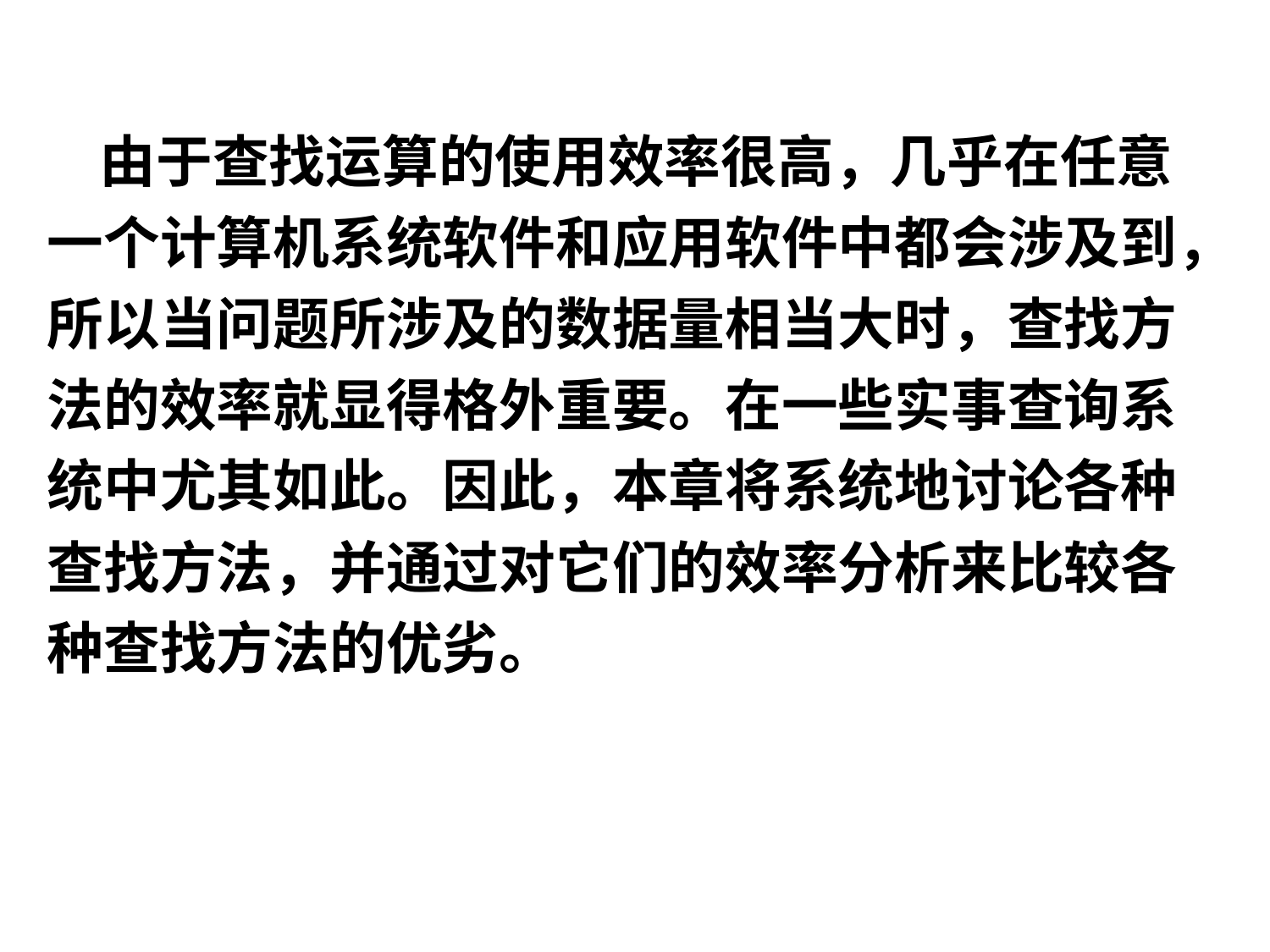

由于查找运算的使用效率很高，几乎在任意一个计算机系统软件和应用软件中都会涉及到，所以当问题所涉及的数据量相当大时，查找方法的效率就显得格外重要。在一些实事查询系统中尤其如此。因此，本章将系统地讨论各种查找方法，并通过对它们的效率分析来比较各种查找方法的优劣。